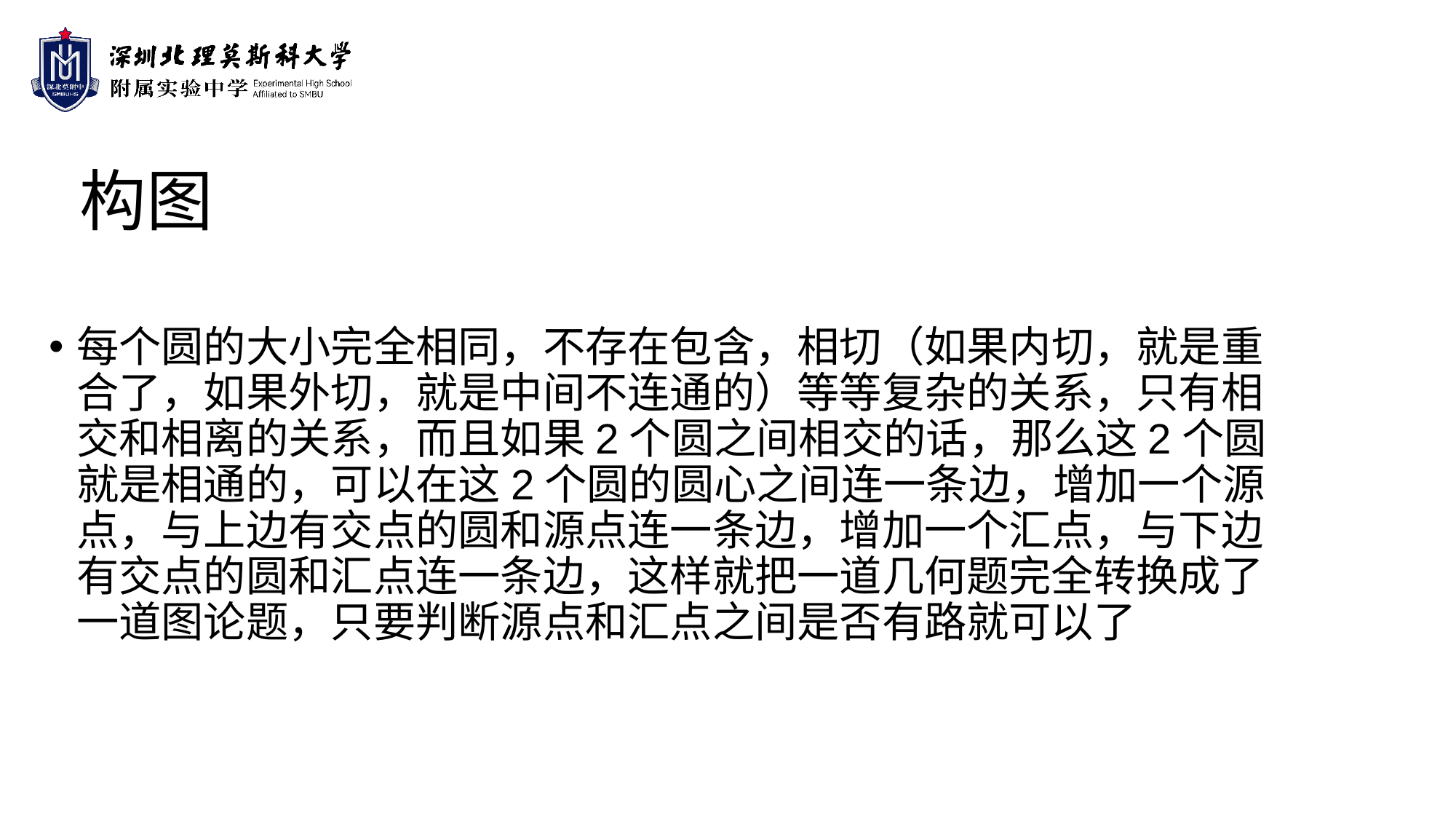

构图
每个圆的大小完全相同，不存在包含，相切（如果内切，就是重合了，如果外切，就是中间不连通的）等等复杂的关系，只有相交和相离的关系，而且如果2个圆之间相交的话，那么这2个圆就是相通的，可以在这2个圆的圆心之间连一条边，增加一个源点，与上边有交点的圆和源点连一条边，增加一个汇点，与下边有交点的圆和汇点连一条边，这样就把一道几何题完全转换成了一道图论题，只要判断源点和汇点之间是否有路就可以了